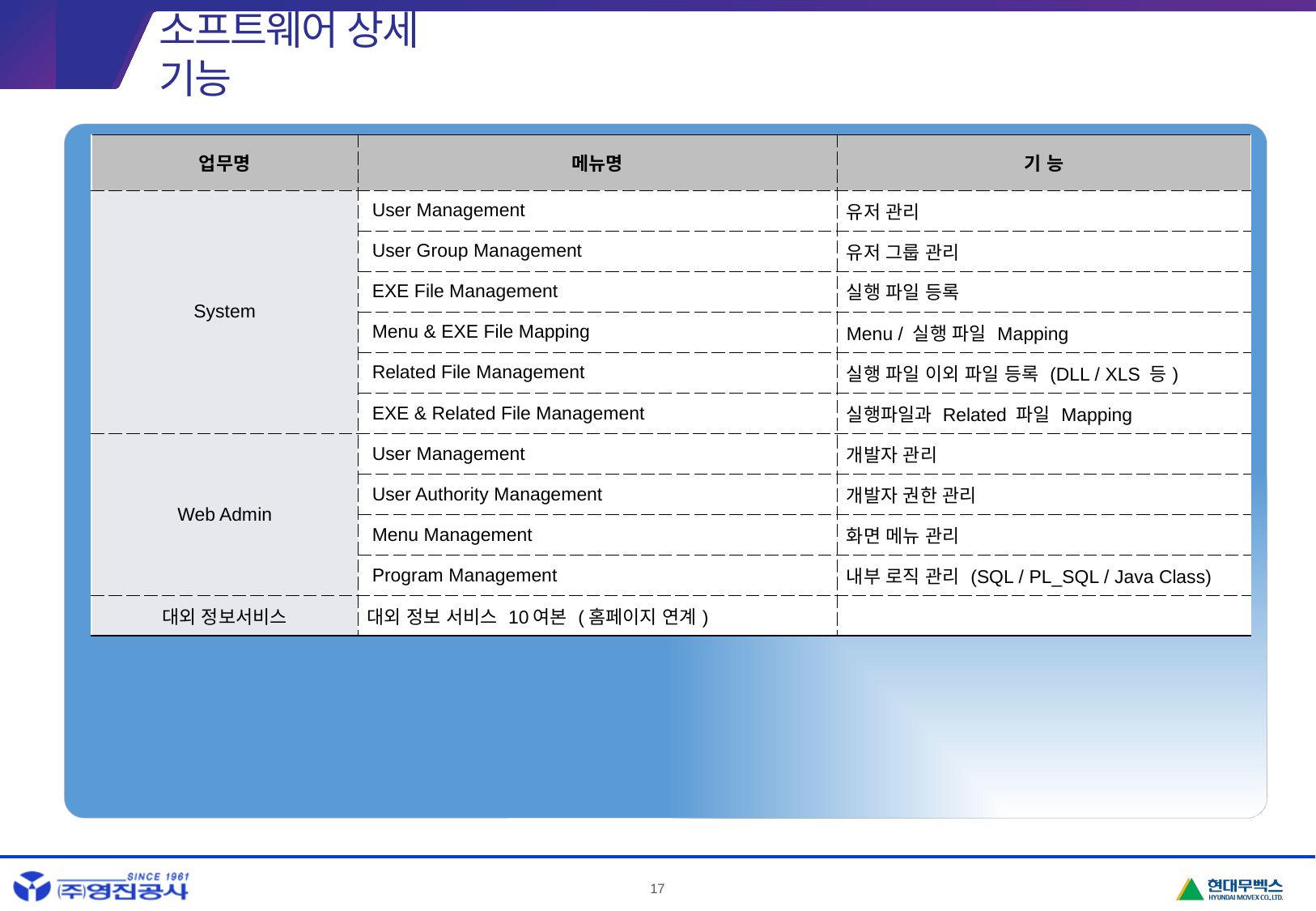

03
소프트웨어 상세 기능

| 업무명 | 메뉴명 | 기 능 |
| --- | --- | --- |
| System | User Management | 유저 관리 |
|  | User Group Management | 유저 그룹 관리 |
|  | EXE File Management | 실행 파일 등록 |
|  | Menu & EXE File Mapping | Menu / 실행 파일 Mapping |
|  | Related File Management | 실행 파일 이외 파일 등록 (DLL / XLS 등) |
|  | EXE & Related File Management | 실행파일과 Related 파일 Mapping |
| Web Admin | User Management | 개발자 관리 |
|  | User Authority Management | 개발자 권한 관리 |
|  | Menu Management | 화면 메뉴 관리 |
|  | Program Management | 내부 로직 관리 (SQL / PL\_SQL / Java Class) |
| 대외 정보서비스 | 대외 정보 서비스 10여본 (홈페이지 연계) |  |